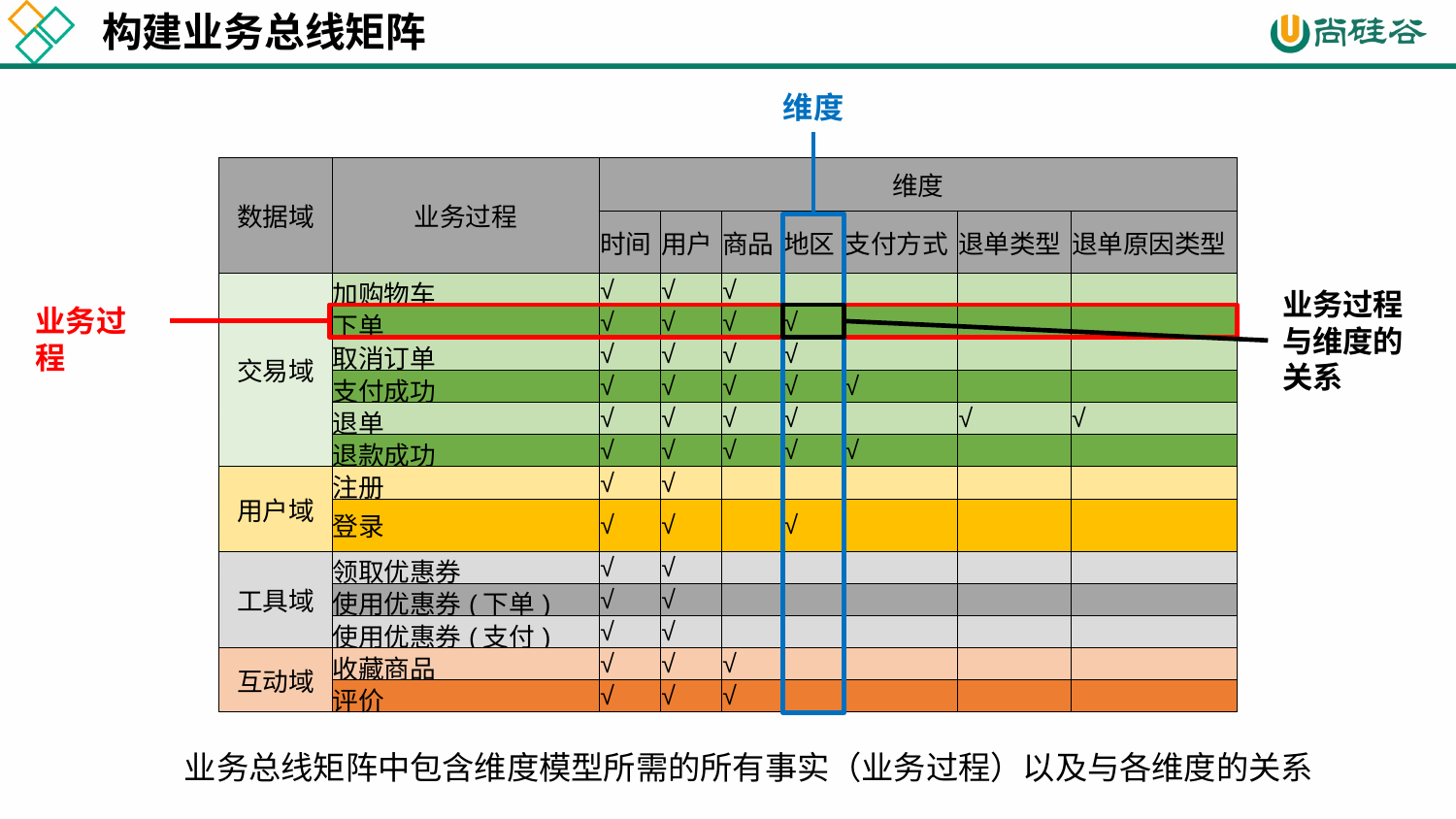

构建业务总线矩阵

维度
| 数据域 | 业务过程 | 维度 |  |  |  |  |  |  |
| --- | --- | --- | --- | --- | --- | --- | --- | --- |
|  |  | 时间 | 用户 | 商品 | 地区 | 支付方式 | 退单类型 | 退单原因类型 |
| 交易域 | 加购物车 | √ | √ | √ |  |  |  |  |
|  | 下单 | √ | √ | √ | √ |  |  |  |
|  | 取消订单 | √ | √ | √ | √ |  |  |  |
|  | 支付成功 | √ | √ | √ | √ | √ |  |  |
|  | 退单 | √ | √ | √ | √ |  | √ | √ |
|  | 退款成功 | √ | √ | √ | √ | √ |  |  |
| 用户域 | 注册 | √ | √ |  |  |  |  |  |
|  | 登录 | √ | √ |  | √ |  |  |  |
| 工具域 | 领取优惠券 | √ | √ |  |  |  |  |  |
|  | 使用优惠券(下单) | √ | √ |  |  |  |  |  |
|  | 使用优惠券(支付) | √ | √ |  |  |  |  |  |
| 互动域 | 收藏商品 | √ | √ | √ |  |  |  |  |
|  | 评价 | √ | √ | √ |  |  |  |  |

业务过程与维度的关系
业务过程

业务总线矩阵中包含维度模型所需的所有事实（业务过程）以及与各维度的关系